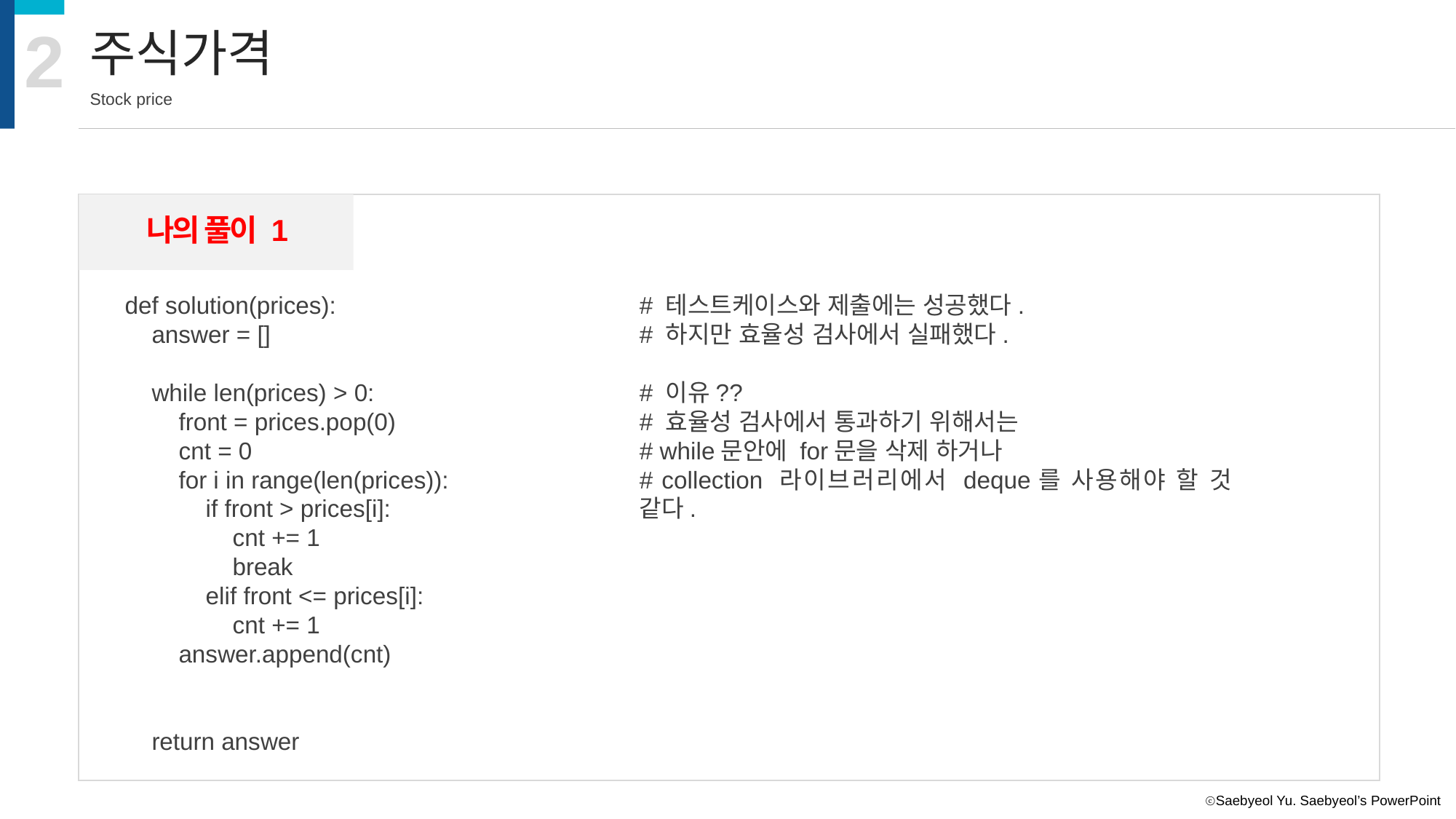

2
주식가격
Stock price

나의 풀이 1
def solution(prices):
    answer = []

    while len(prices) > 0:
        front = prices.pop(0)
        cnt = 0
        for i in range(len(prices)):
            if front > prices[i]:
                cnt += 1
                break
            elif front <= prices[i]:
                cnt += 1
        answer.append(cnt)

    return answer
# 테스트케이스와 제출에는 성공했다.
# 하지만 효율성 검사에서 실패했다.

# 이유??
# 효율성 검사에서 통과하기 위해서는
# while문안에 for문을 삭제 하거나
# collection 라이브러리에서 deque를 사용해야 할 것 같다.